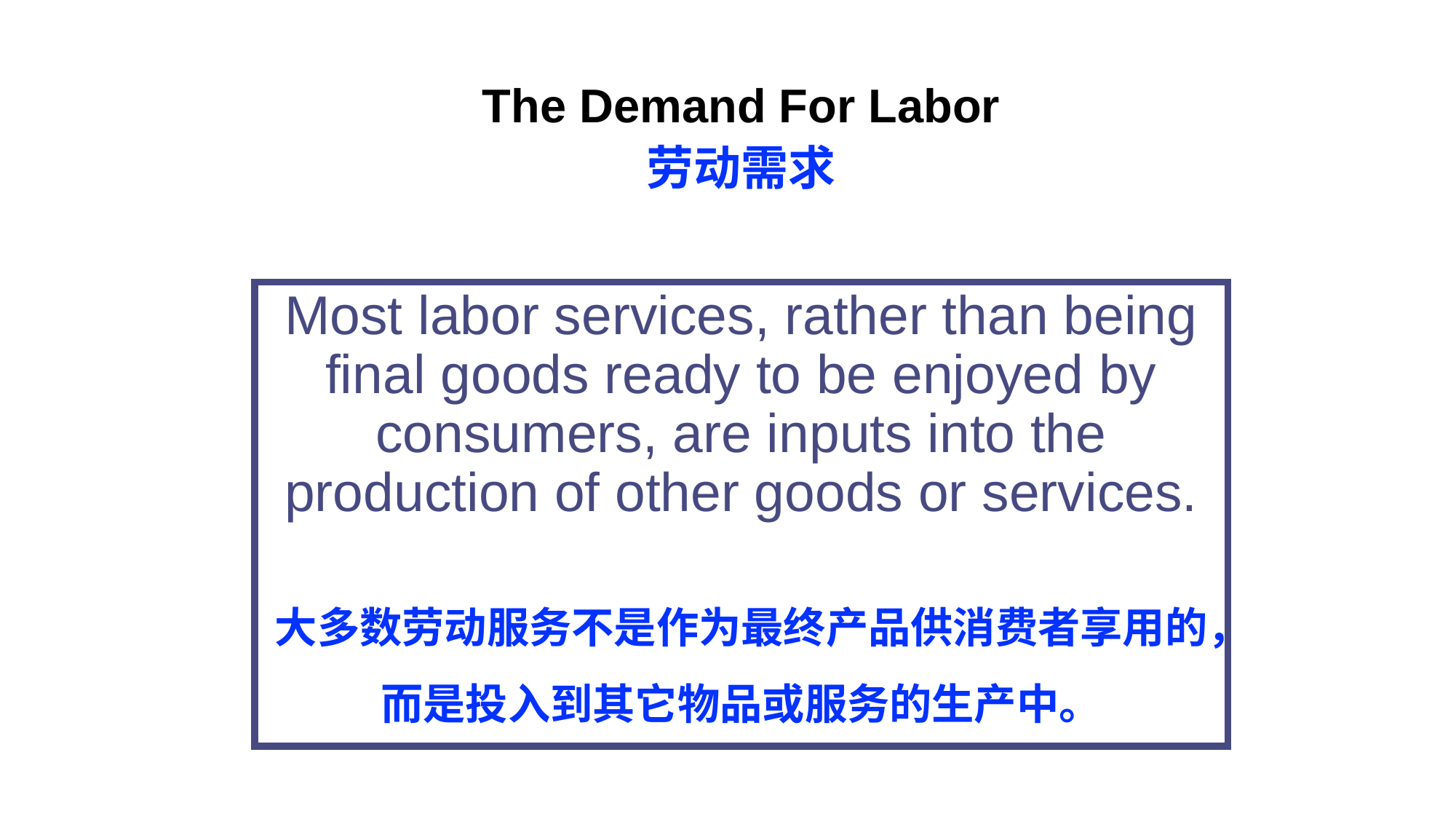

# The Demand For Labor 劳动需求
Most labor services, rather than being final goods ready to be enjoyed by consumers, are inputs into the production of other goods or services.

大多数劳动服务不是作为最终产品供消费者享用的，而是投入到其它物品或服务的生产中。